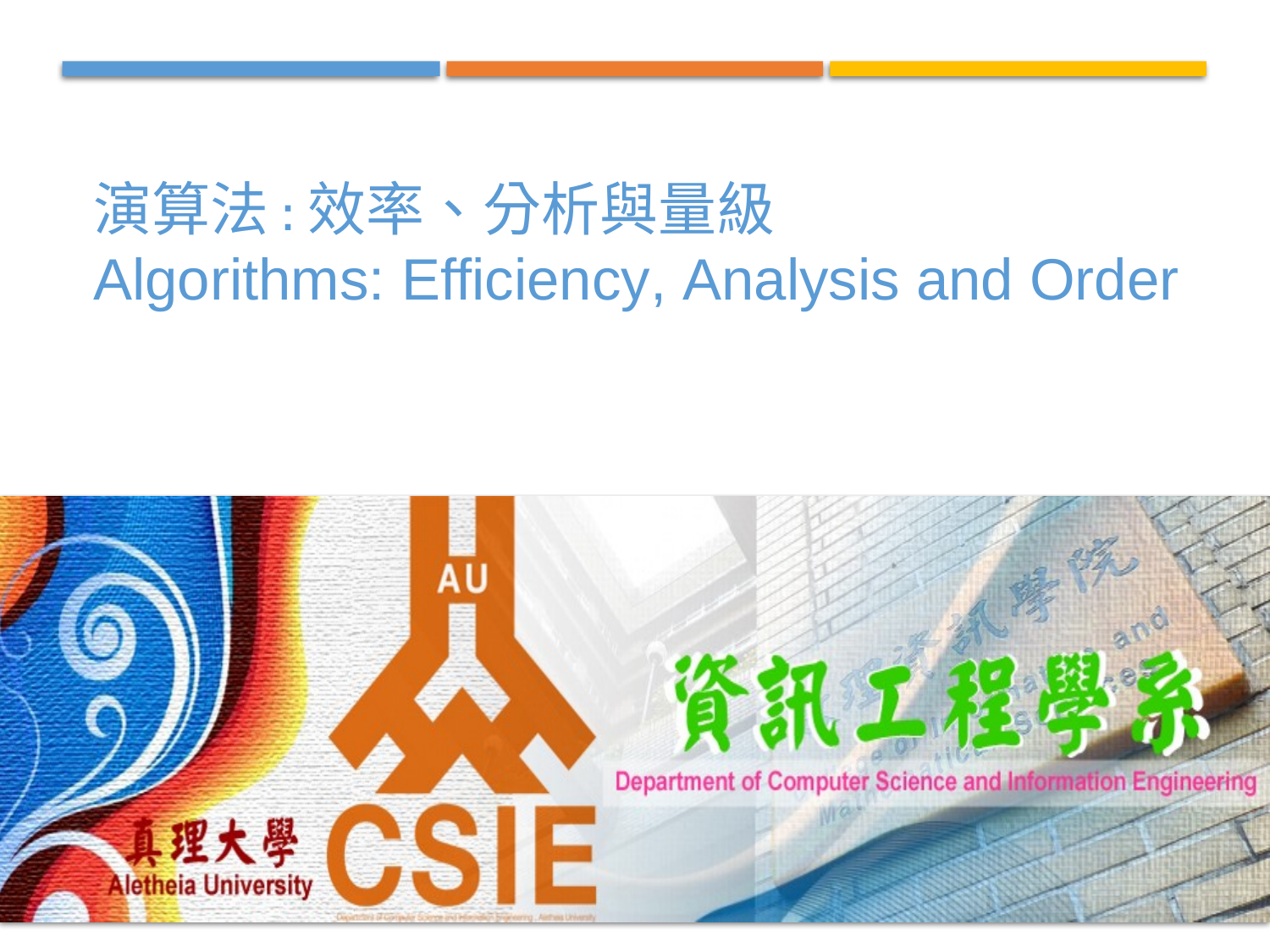

# 演算法:效率、分析與量級 Algorithms: Efficiency, Analysis and Order